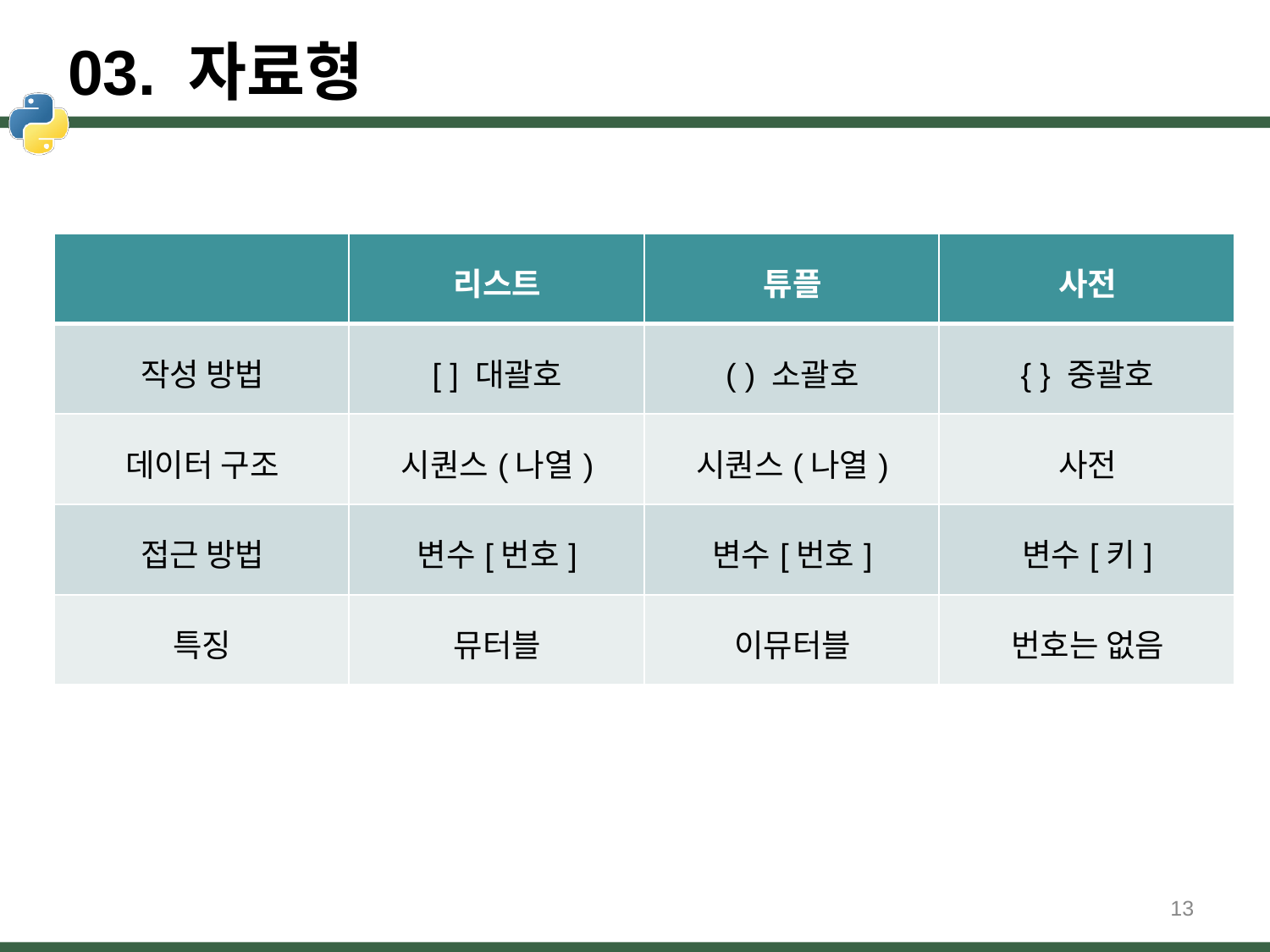

# 03. 자료형

|  | 리스트 | 튜플 | 사전 |
| --- | --- | --- | --- |
| 작성 방법 | [ ] 대괄호 | ( ) 소괄호 | { } 중괄호 |
| 데이터 구조 | 시퀀스(나열) | 시퀀스(나열) | 사전 |
| 접근 방법 | 변수[번호] | 변수[번호] | 변수[키] |
| 특징 | 뮤터블 | 이뮤터블 | 번호는 없음 |
13